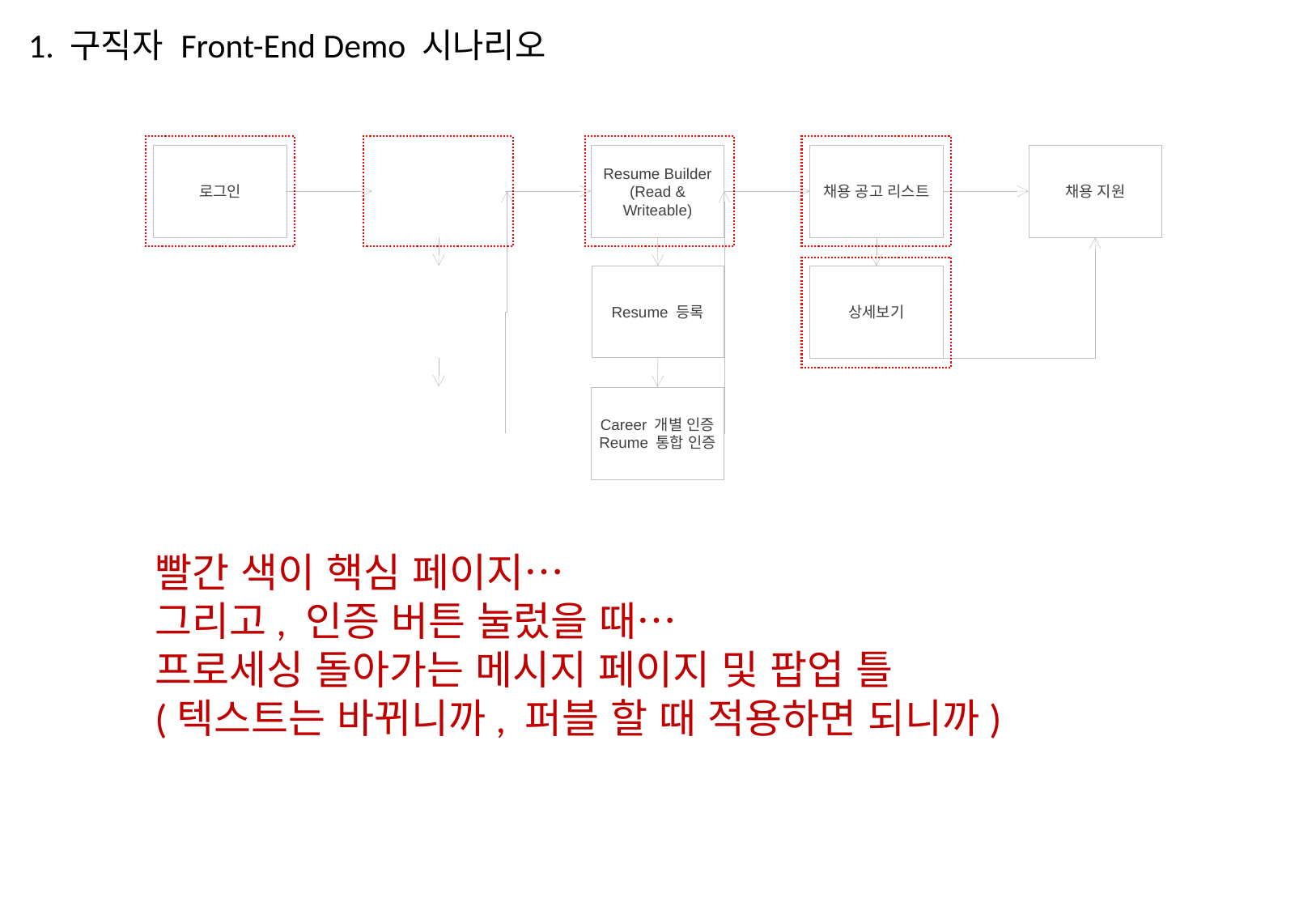

# 1. 구직자 Front-End Demo 시나리오

로그인
Resume Builder
(Read & Writeable)
채용 공고 리스트
채용 지원
Resume 등록
상세보기
Career 개별 인증
Reume 통합 인증

빨간 색이 핵심 페이지…
그리고, 인증 버튼 눌렀을 때…
프로세싱 돌아가는 메시지 페이지 및 팝업 틀
(텍스트는 바뀌니까, 퍼블 할 때 적용하면 되니까)